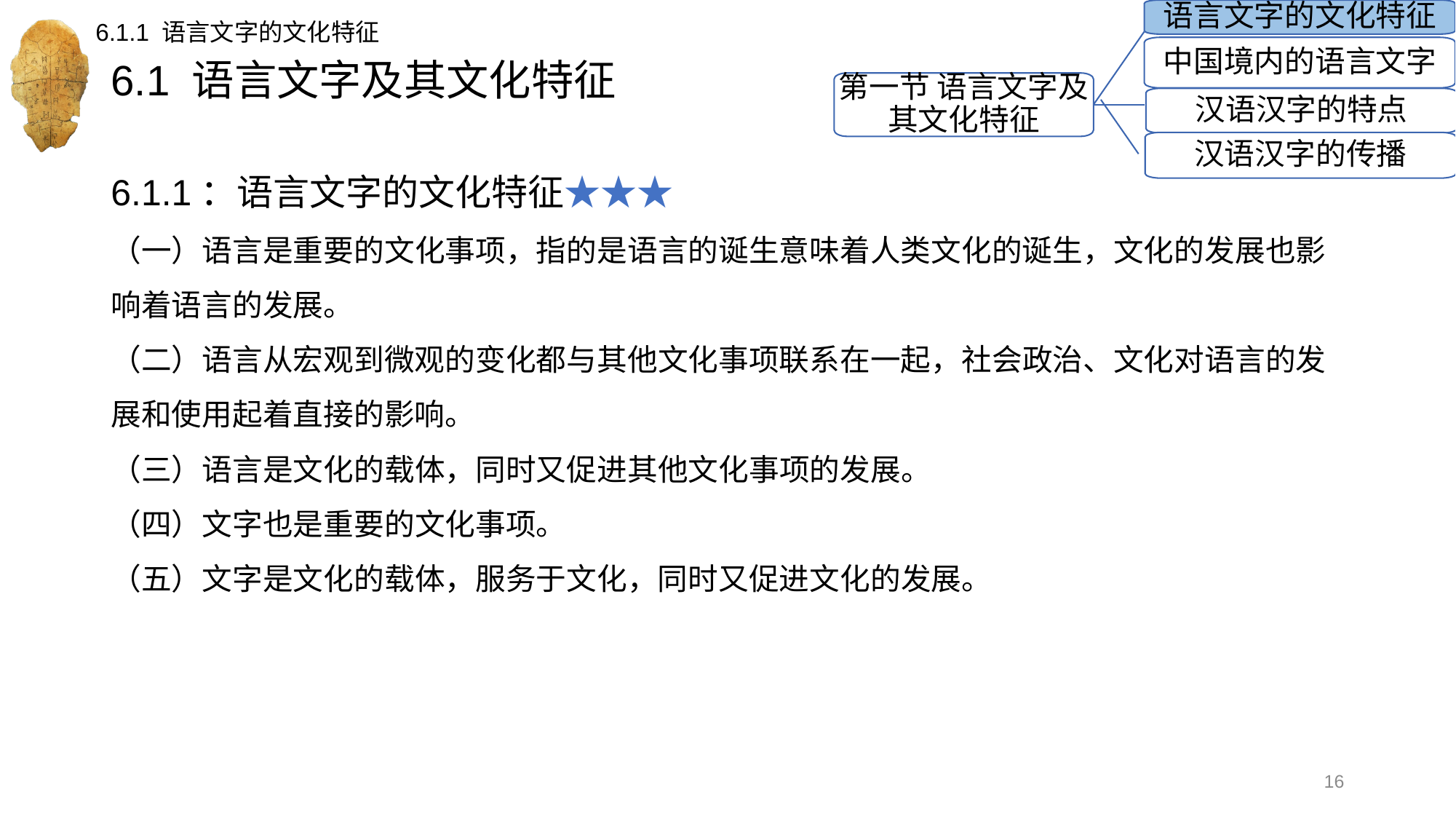

语言文字的文化特征
6.1.1 语言文字的文化特征
中国境内的语言文字
# 6.1 语言文字及其文化特征

第一节 语言文字及其文化特征
汉语汉字的特点

汉语汉字的传播
6.1.1：语言文字的文化特征★★★
（一）语言是重要的文化事项，指的是语言的诞生意味着人类文化的诞生，文化的发展也影响着语言的发展。
（二）语言从宏观到微观的变化都与其他文化事项联系在一起，社会政治、文化对语言的发展和使用起着直接的影响。
（三）语言是文化的载体，同时又促进其他文化事项的发展。
（四）文字也是重要的文化事项。
（五）文字是文化的载体，服务于文化，同时又促进文化的发展。
16